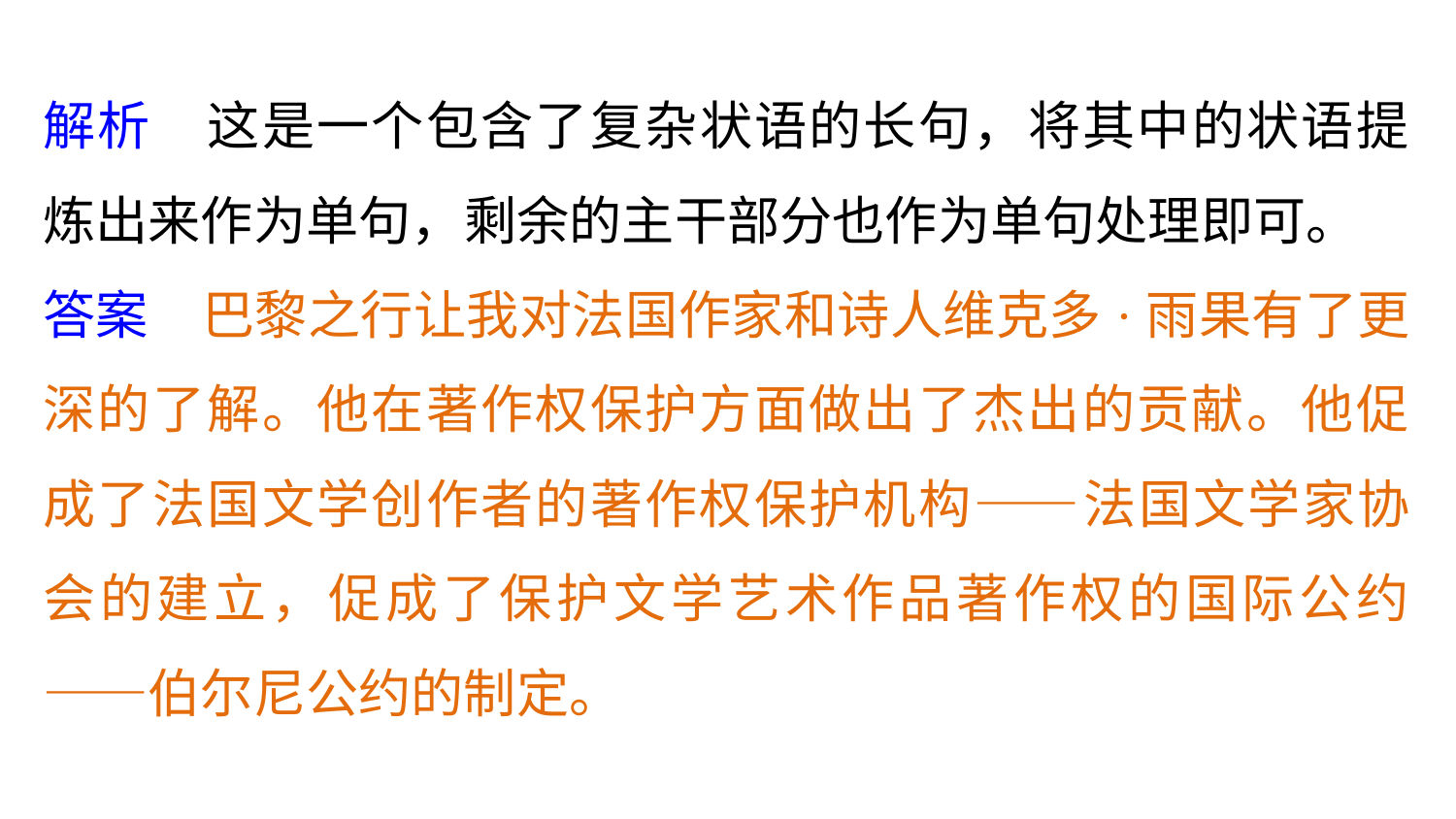

解析　这是一个包含了复杂状语的长句，将其中的状语提炼出来作为单句，剩余的主干部分也作为单句处理即可。
答案　巴黎之行让我对法国作家和诗人维克多·雨果有了更深的了解。他在著作权保护方面做出了杰出的贡献。他促成了法国文学创作者的著作权保护机构——法国文学家协会的建立，促成了保护文学艺术作品著作权的国际公约——伯尔尼公约的制定。